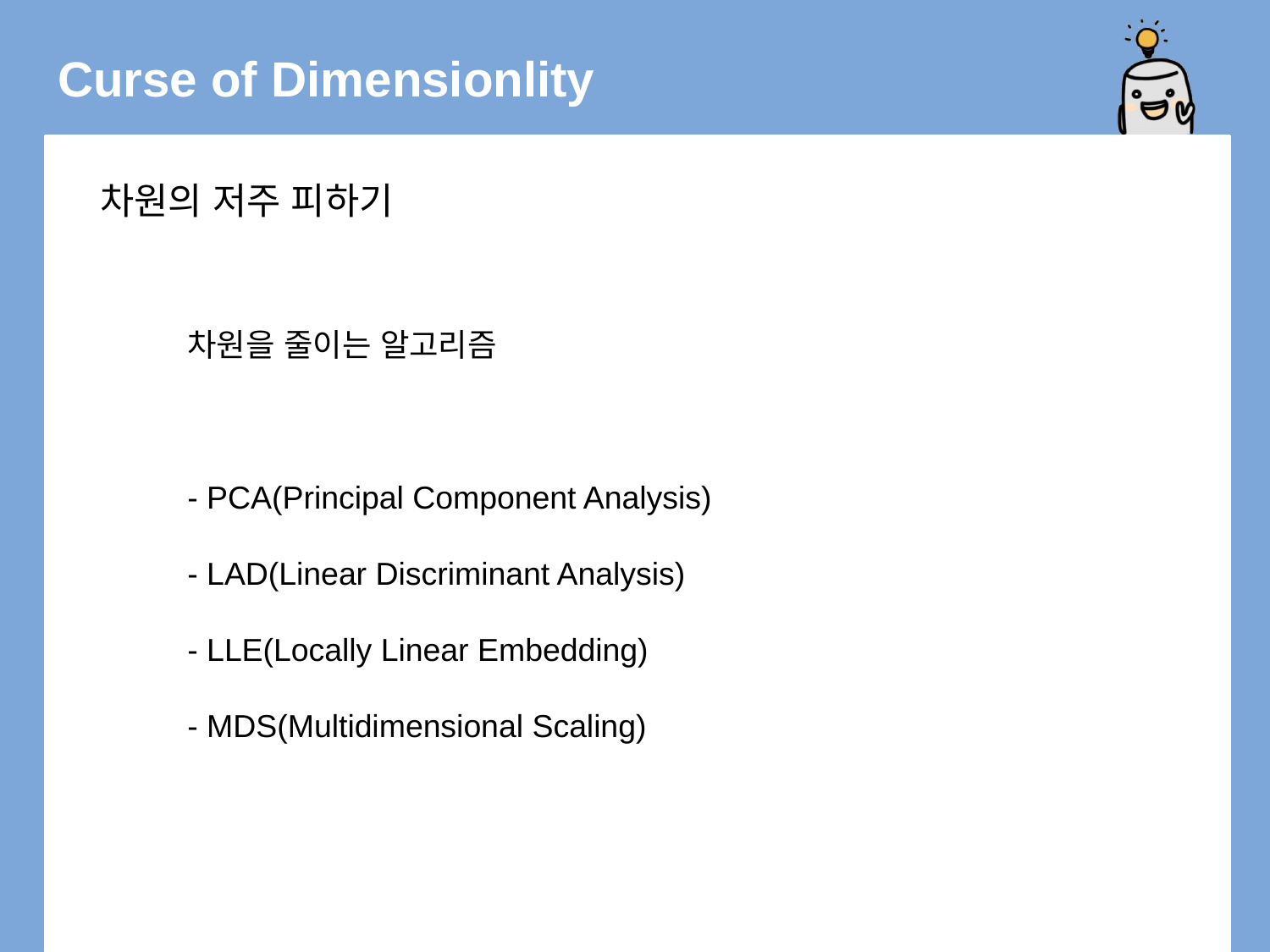

Curse of Dimensionlity
차원의 저주 피하기
차원을 줄이는 알고리즘

- PCA(Principal Component Analysis)

- LAD(Linear Discriminant Analysis)

- LLE(Locally Linear Embedding)

- MDS(Multidimensional Scaling)